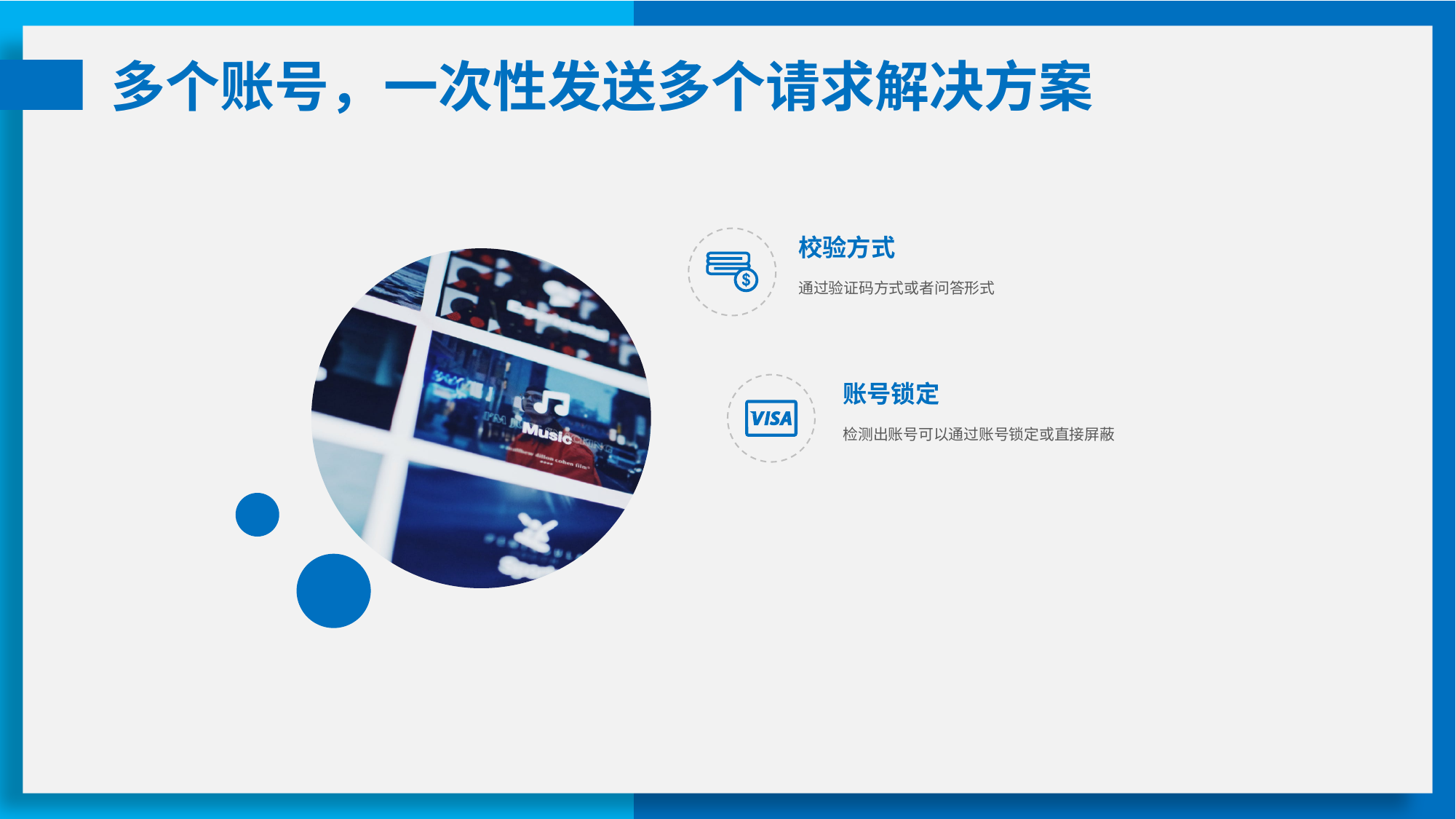

# 多个账号，一次性发送多个请求解决方案
校验方式
通过验证码方式或者问答形式

账号锁定
检测出账号可以通过账号锁定或直接屏蔽